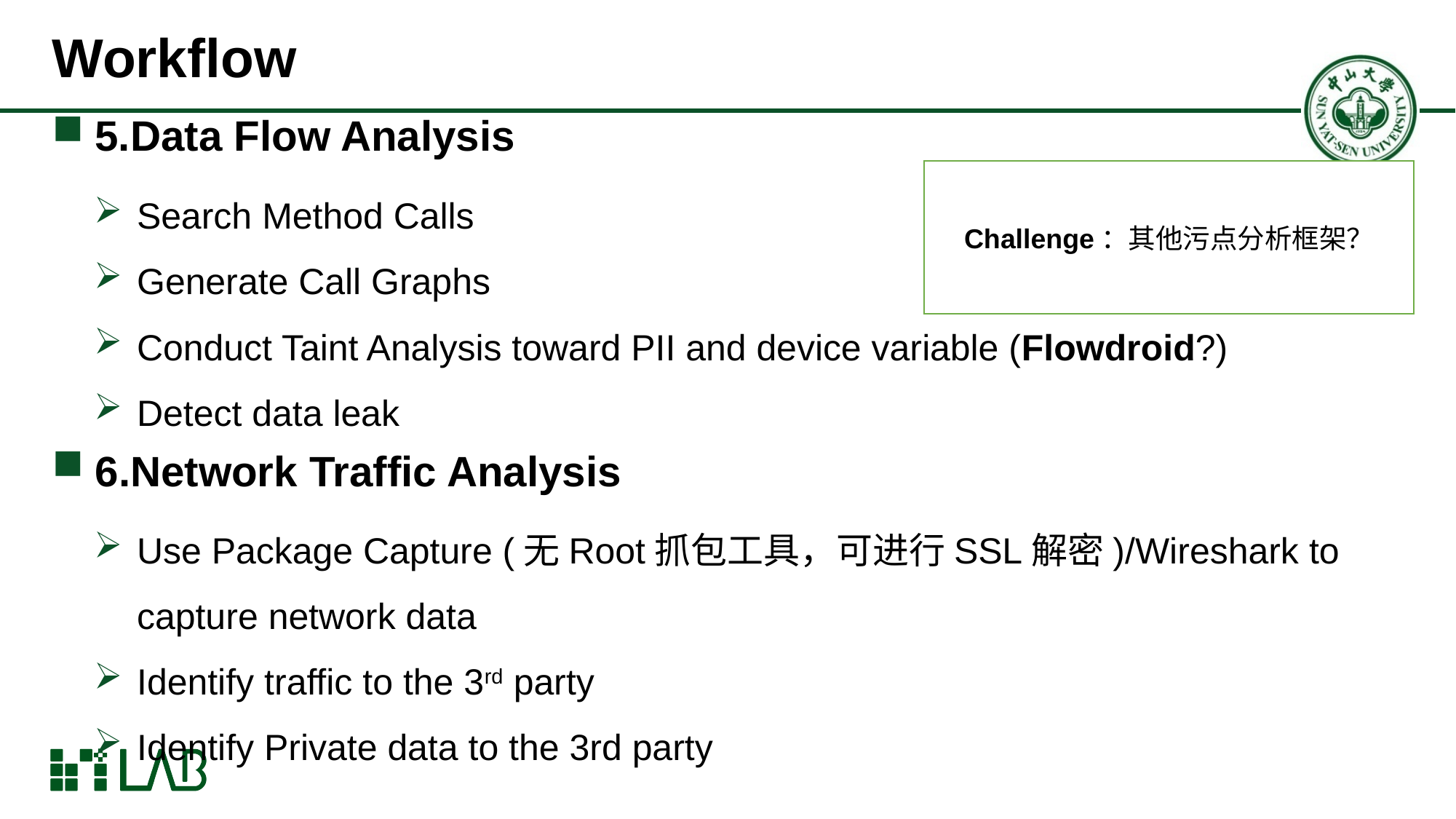

# Workflow
5.Data Flow Analysis
Challenge：其他污点分析框架？
Search Method Calls
Generate Call Graphs
Conduct Taint Analysis toward PII and device variable (Flowdroid?)
Detect data leak
6.Network Traffic Analysis
Use Package Capture (无Root抓包工具，可进行SSL解密)/Wireshark to capture network data
Identify traffic to the 3rd party
Identify Private data to the 3rd party